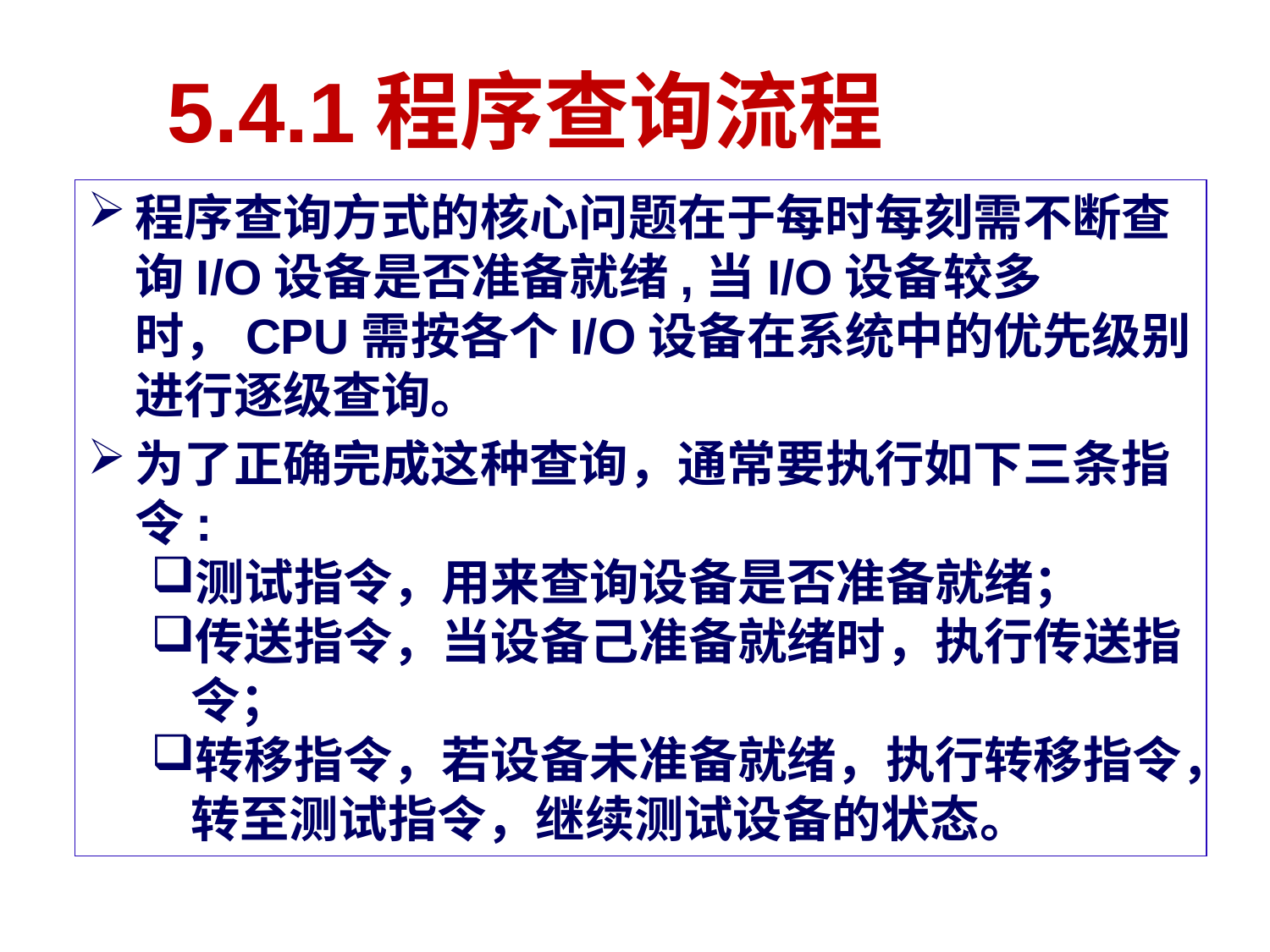

# 5.4.1程序查询流程
程序查询方式的核心问题在于每时每刻需不断查询I/O设备是否准备就绪,当I/O设备较多时，CPU需按各个I/O设备在系统中的优先级别进行逐级查询。
为了正确完成这种查询，通常要执行如下三条指令:
测试指令，用来查询设备是否准备就绪；
传送指令，当设备己准备就绪时，执行传送指令；
转移指令，若设备未准备就绪，执行转移指令，转至测试指令，继续测试设备的状态。